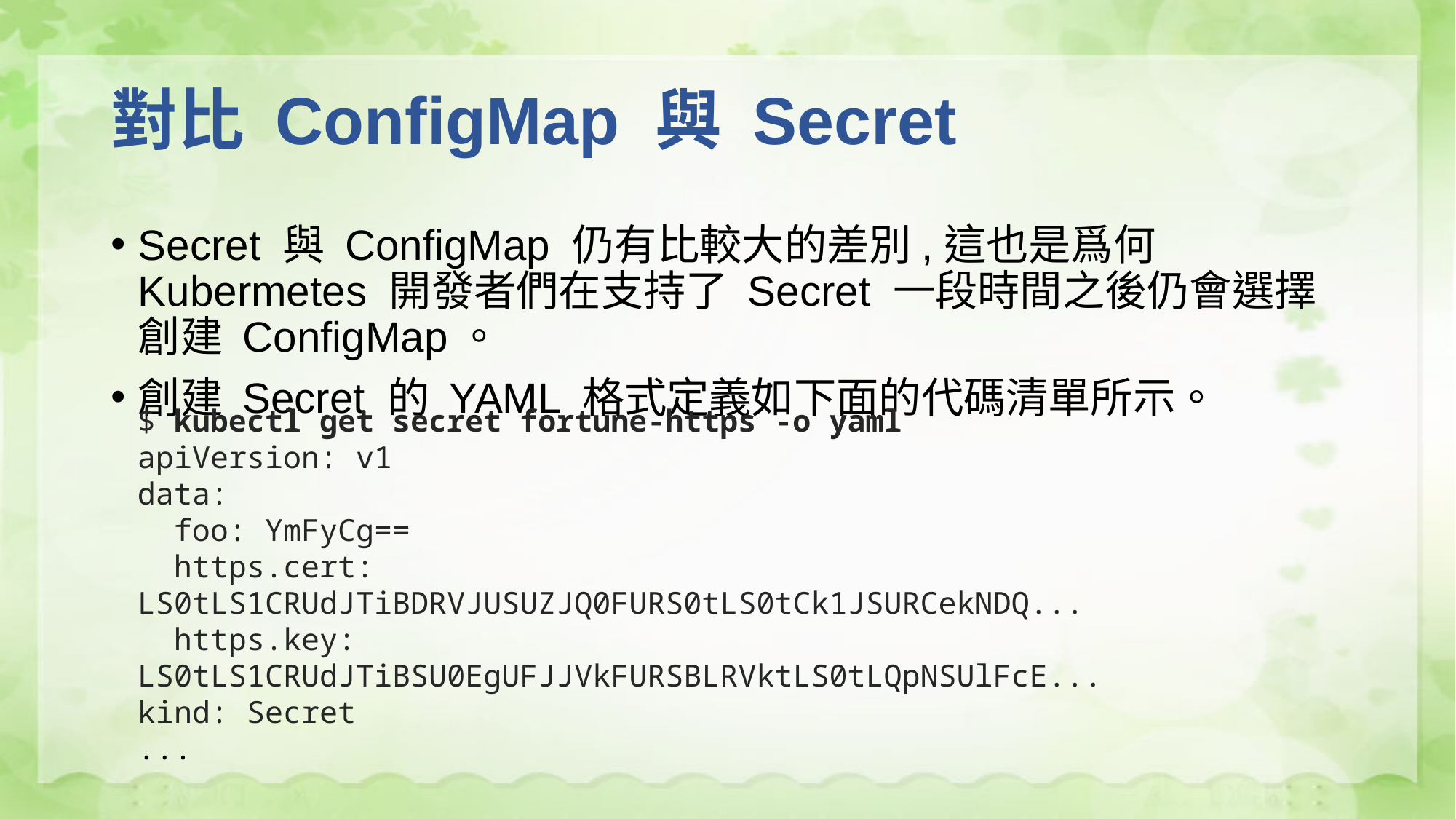

# 對比 ConfigMap 與 Secret
Secret 與 ConfigMap 仍有比較大的差別,這也是爲何 Kubermetes 開發者們在支持了 Secret 一段時間之後仍會選擇創建 ConfigMap。
創建 Secret 的 YAML 格式定義如下面的代碼清單所示。
$ kubectl get secret fortune-https -o yaml
apiVersion: v1
data:
  foo: YmFyCg==
  https.cert: LS0tLS1CRUdJTiBDRVJUSUZJQ0FURS0tLS0tCk1JSURCekNDQ...
  https.key: LS0tLS1CRUdJTiBSU0EgUFJJVkFURSBLRVktLS0tLQpNSUlFcE...
kind: Secret
...